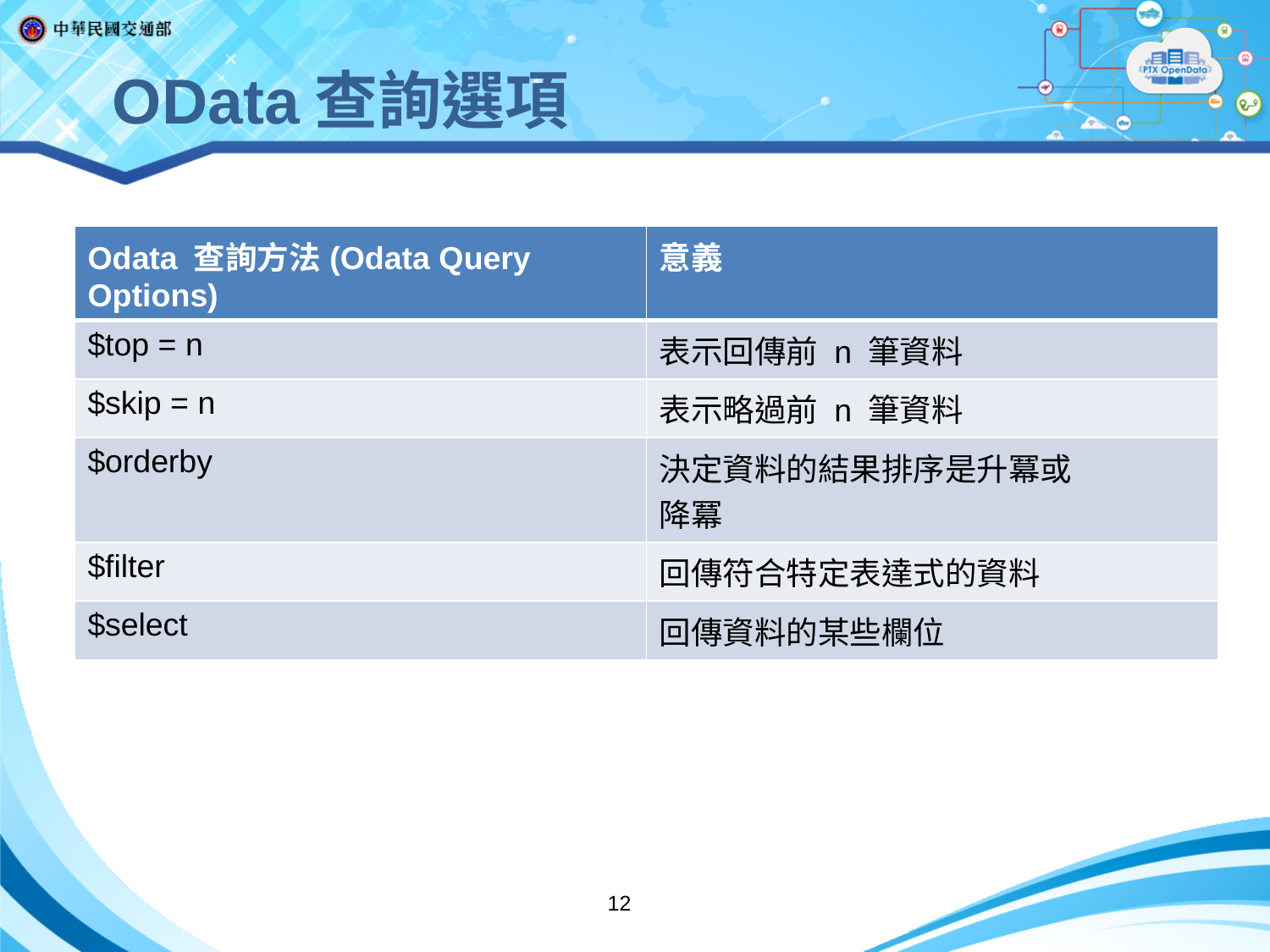

OData查詢選項
| Odata 查詢方法(Odata Query Options) | 意義 |
| --- | --- |
| $top = n | 表示回傳前 n 筆資料 |
| $skip = n | 表示略過前 n 筆資料 |
| $orderby | 決定資料的結果排序是升冪或 降冪 |
| $filter | 回傳符合特定表達式的資料 |
| $select | 回傳資料的某些欄位 |
12